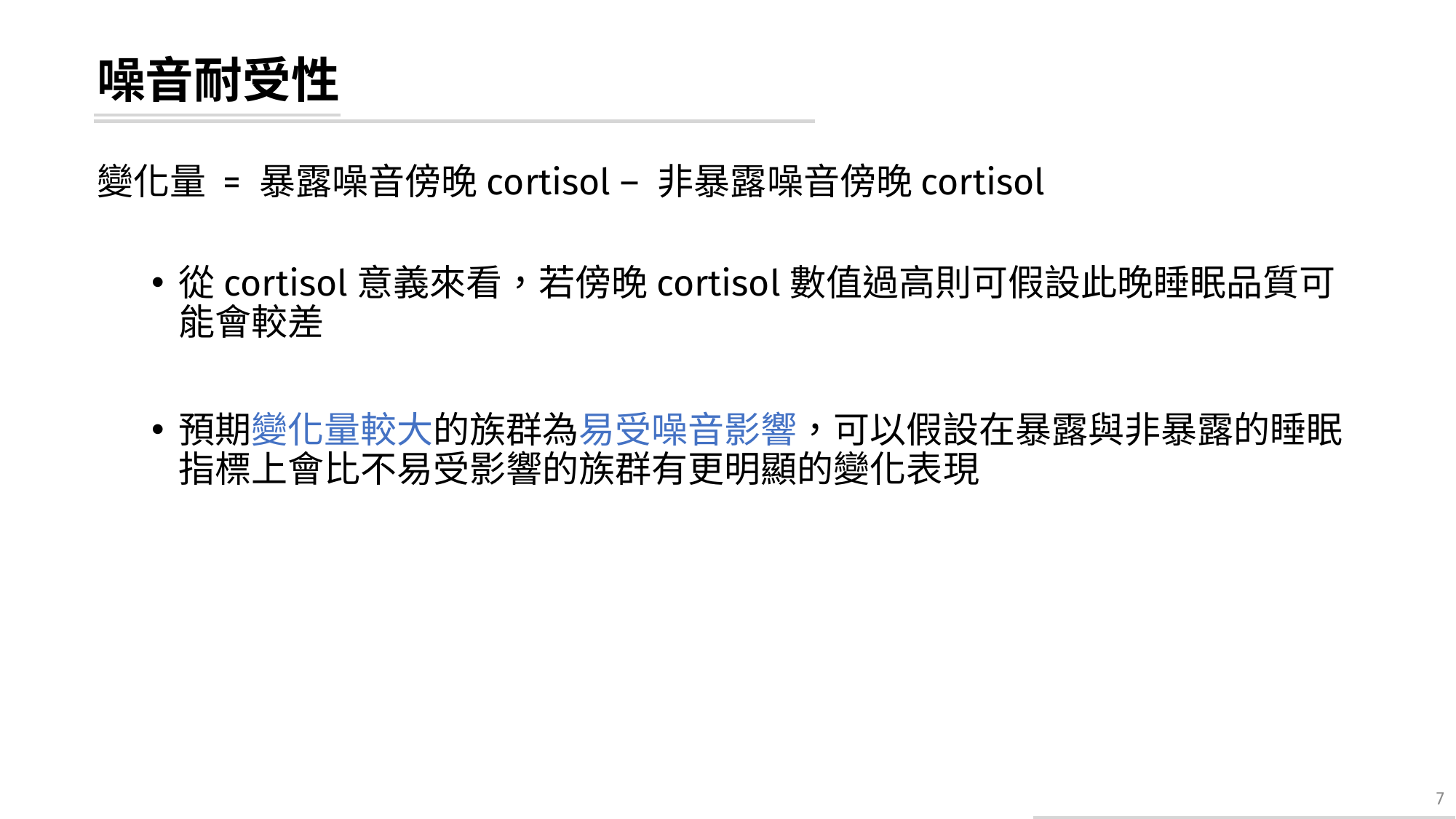

# 噪音耐受性
變化量 = 暴露噪音傍晚cortisol – 非暴露噪音傍晚cortisol

從cortisol意義來看，若傍晚cortisol數值過高則可假設此晚睡眠品質可能會較差

預期變化量較大的族群為易受噪音影響，可以假設在暴露與非暴露的睡眠指標上會比不易受影響的族群有更明顯的變化表現
7